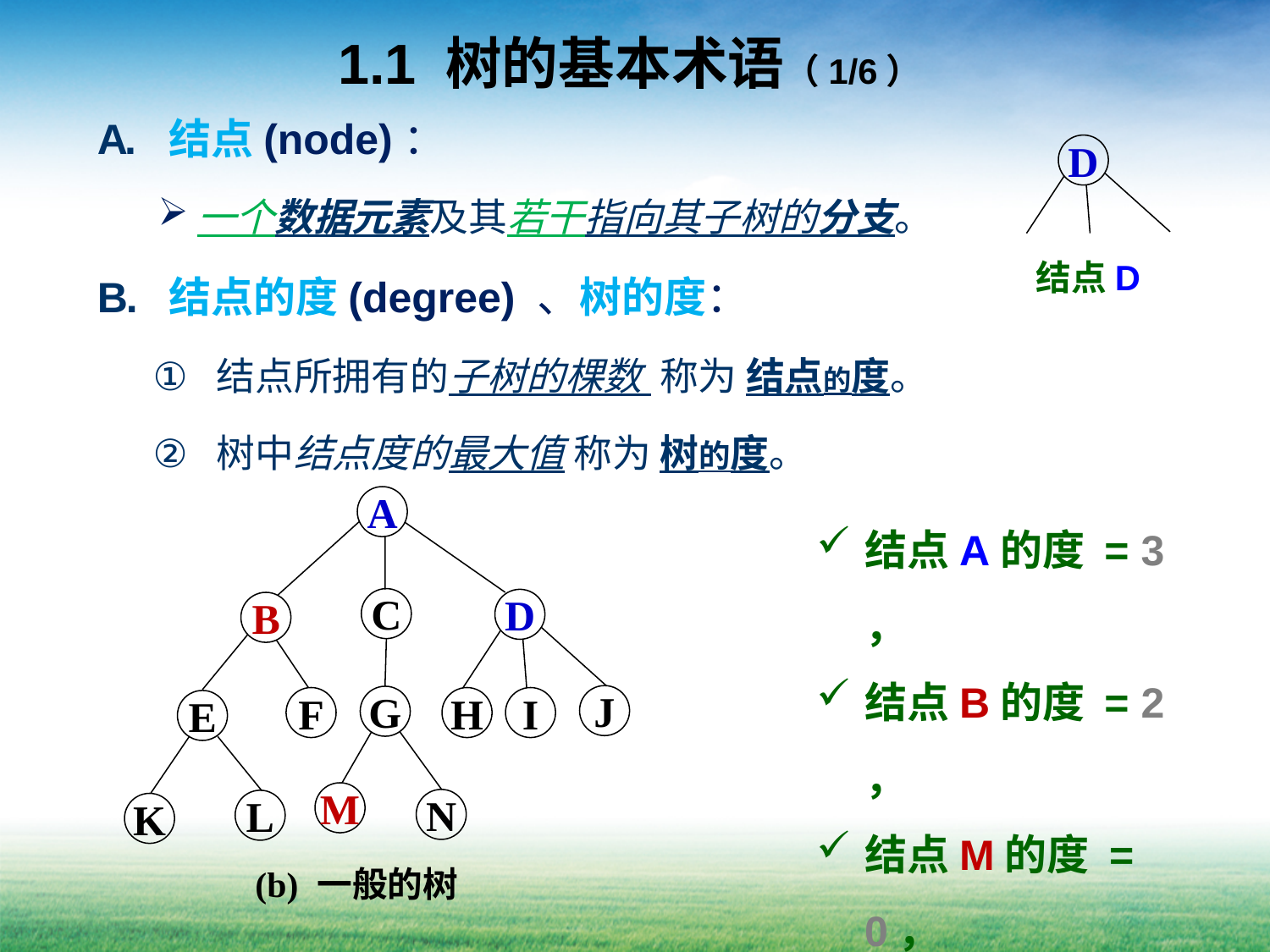

# 1.1 树的基本术语（1/6）
结点(node)：
一个数据元素及其若干指向其子树的分支。
结点的度(degree) 、树的度：
结点所拥有的子树的棵数  称为 结点的度。
树中结点度的最大值 称为 树的度。
D

结点D
A

C
D
B

J
G
F
H
I
E

M
N
L
K
(b) 一般的树
结点A的度 = 3 ，
结点B的度 = 2 ，
结点M的度 = 0，

树的度 = 3 。